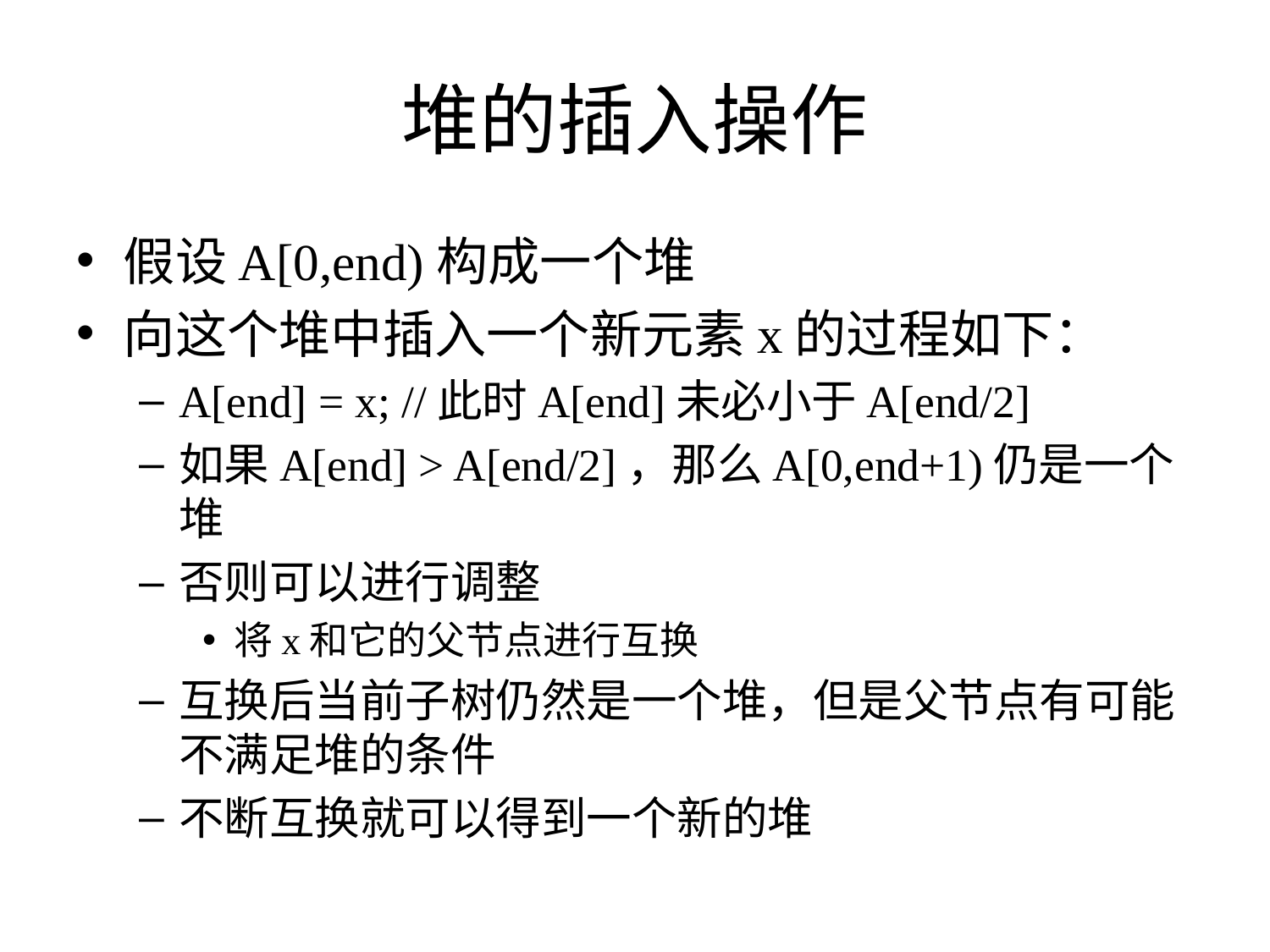

# 堆的插入操作
假设A[0,end)构成一个堆
向这个堆中插入一个新元素x的过程如下：
A[end] = x; //此时A[end]未必小于A[end/2]
如果A[end] > A[end/2]，那么A[0,end+1)仍是一个堆
否则可以进行调整
将x和它的父节点进行互换
互换后当前子树仍然是一个堆，但是父节点有可能不满足堆的条件
不断互换就可以得到一个新的堆